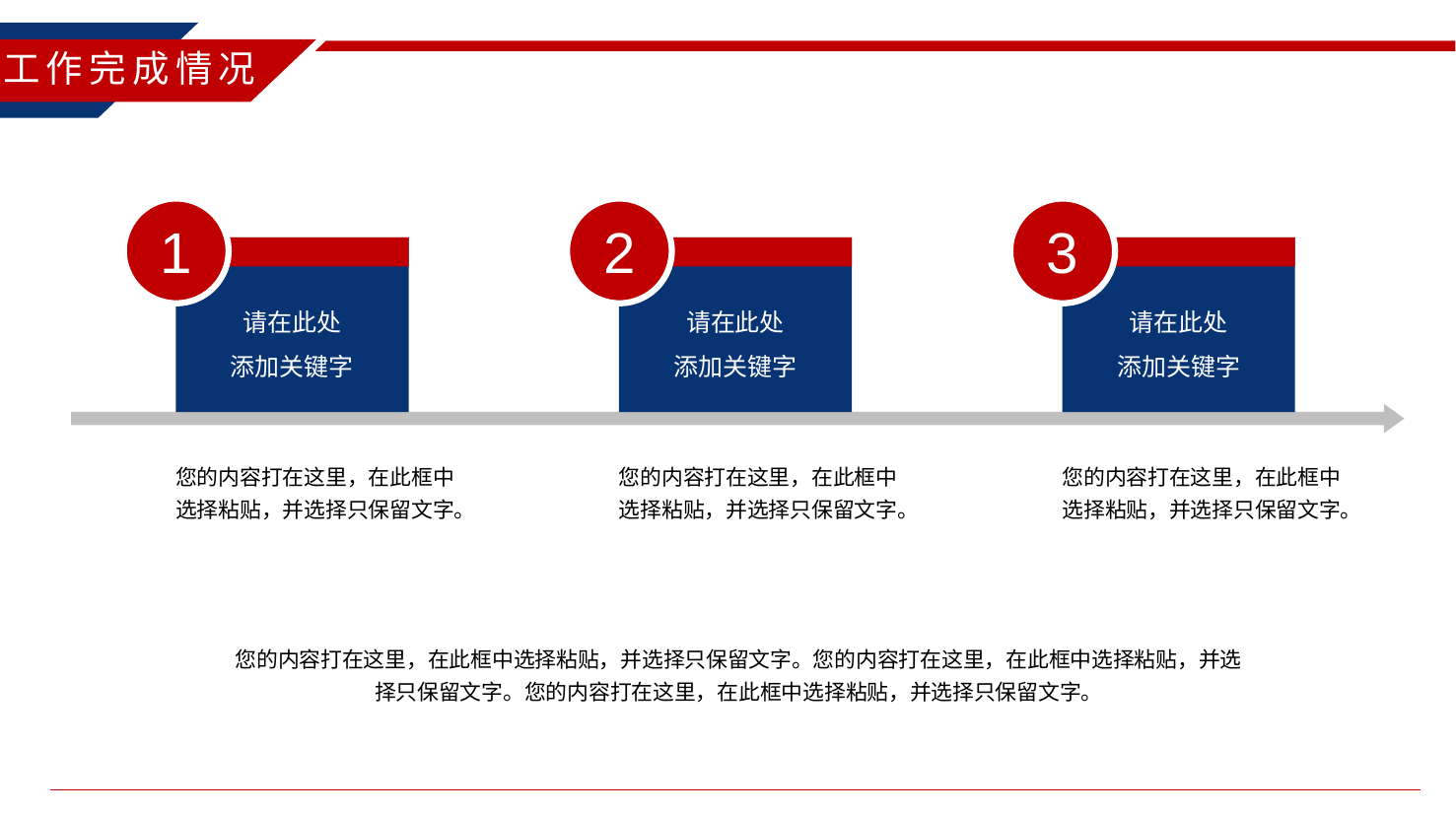

工作完成情况

1
请在此处
添加关键字

2
请在此处
添加关键字

3
请在此处
添加关键字

您的内容打在这里，在此框中选择粘贴，并选择只保留文字。
您的内容打在这里，在此框中选择粘贴，并选择只保留文字。
您的内容打在这里，在此框中选择粘贴，并选择只保留文字。
您的内容打在这里，在此框中选择粘贴，并选择只保留文字。您的内容打在这里，在此框中选择粘贴，并选择只保留文字。您的内容打在这里，在此框中选择粘贴，并选择只保留文字。